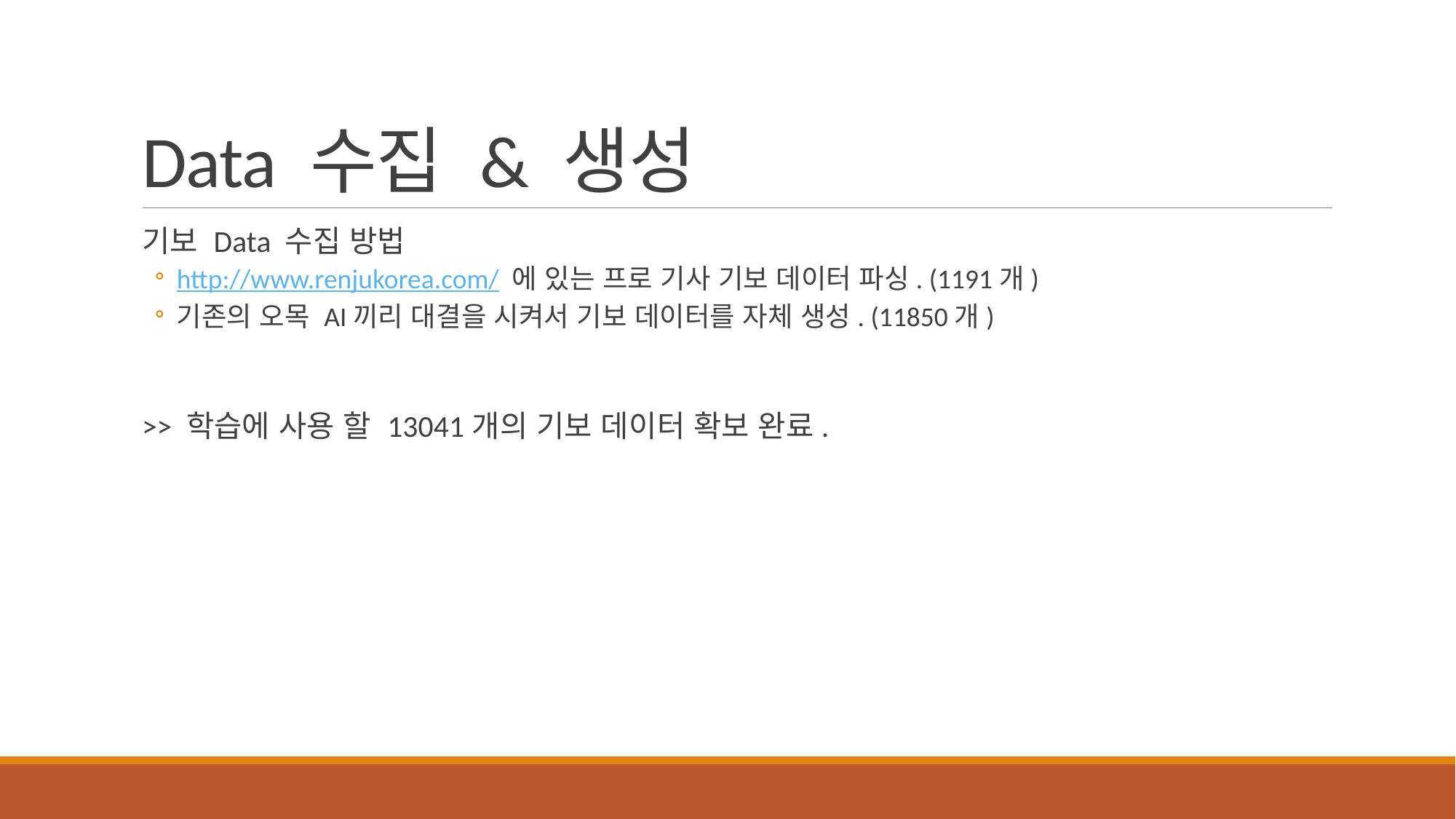

# Data 수집 & 생성
기보 Data 수집 방법
http://www.renjukorea.com/ 에 있는 프로 기사 기보 데이터 파싱. (1191개)
기존의 오목 AI끼리 대결을 시켜서 기보 데이터를 자체 생성. (11850개)

>> 학습에 사용 할 13041개의 기보 데이터 확보 완료.